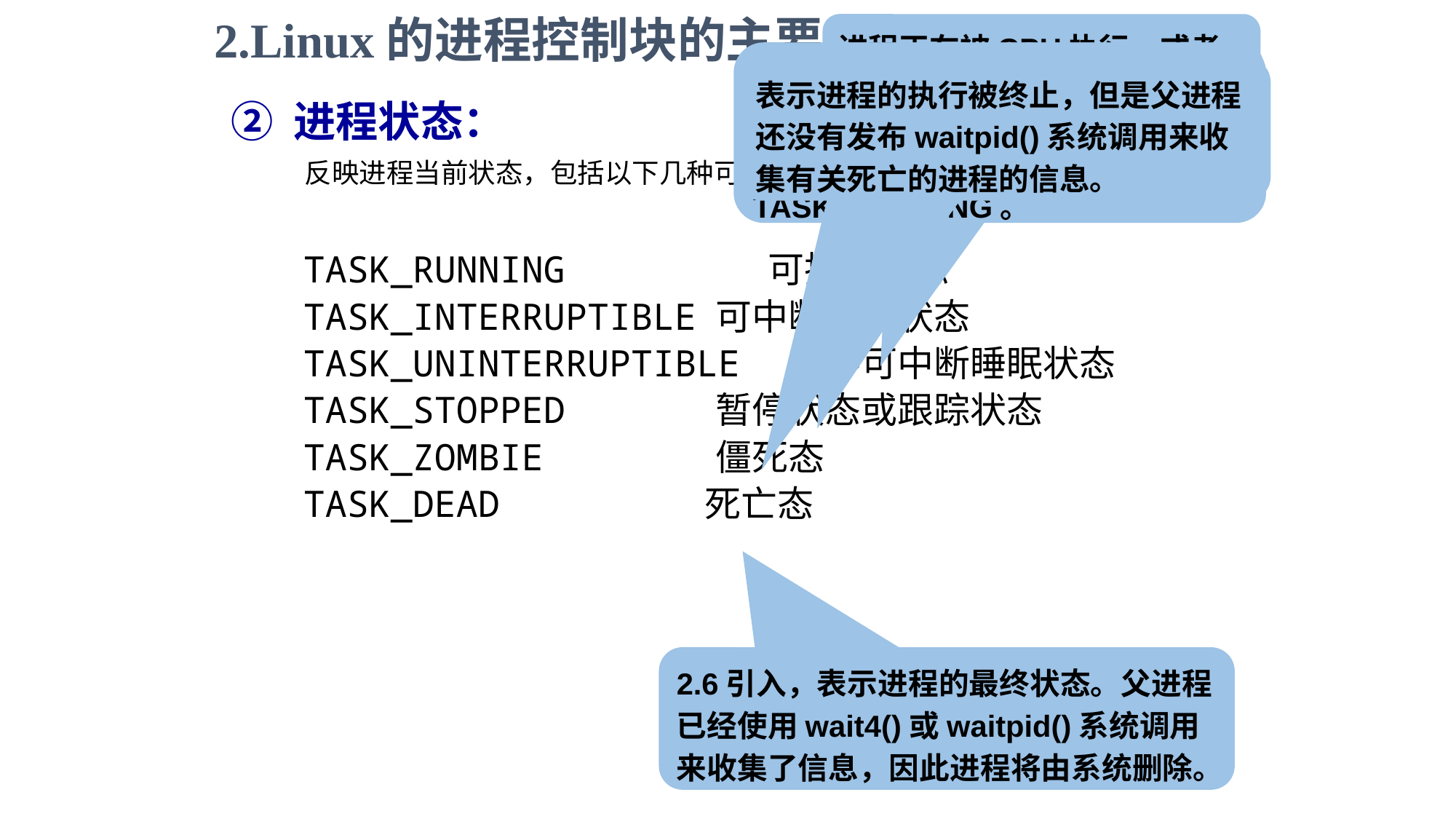

2.Linux的进程控制块的主要内容
进程正在被CPU执行，或者已经准备就绪，随时可以执行
进程暂停执行。当接收到SIGSTOP等信号时，进程进入该状态，接收到SIGCONT信号后，进程重新回到TASK_RUNNING。
处于等待中的进程，待等待条件为真时被唤醒，也可以被信号或者中断唤醒。
表示进程的执行被终止，但是父进程还没有发布waitpid()系统调用来收集有关死亡的进程的信息。
处于等待中的进程，待资源有效时唤醒，但不可以由其它进程通过信号(signal)或中断唤醒
② 进程状态：
  反映进程当前状态，包括以下几种可能的状态：
TASK_RUNNING		  可执行状态
TASK_INTERRUPTIBLE	可中断睡眠状态
TASK_UNINTERRUPTIBLE	不可中断睡眠状态
TASK_STOPPED		暂停状态或跟踪状态
TASK_ZOMBIE		僵死态
TASK_DEAD              死亡态
2.6引入，表示进程的最终状态。父进程已经使用wait4()或waitpid()系统调用来收集了信息，因此进程将由系统删除。